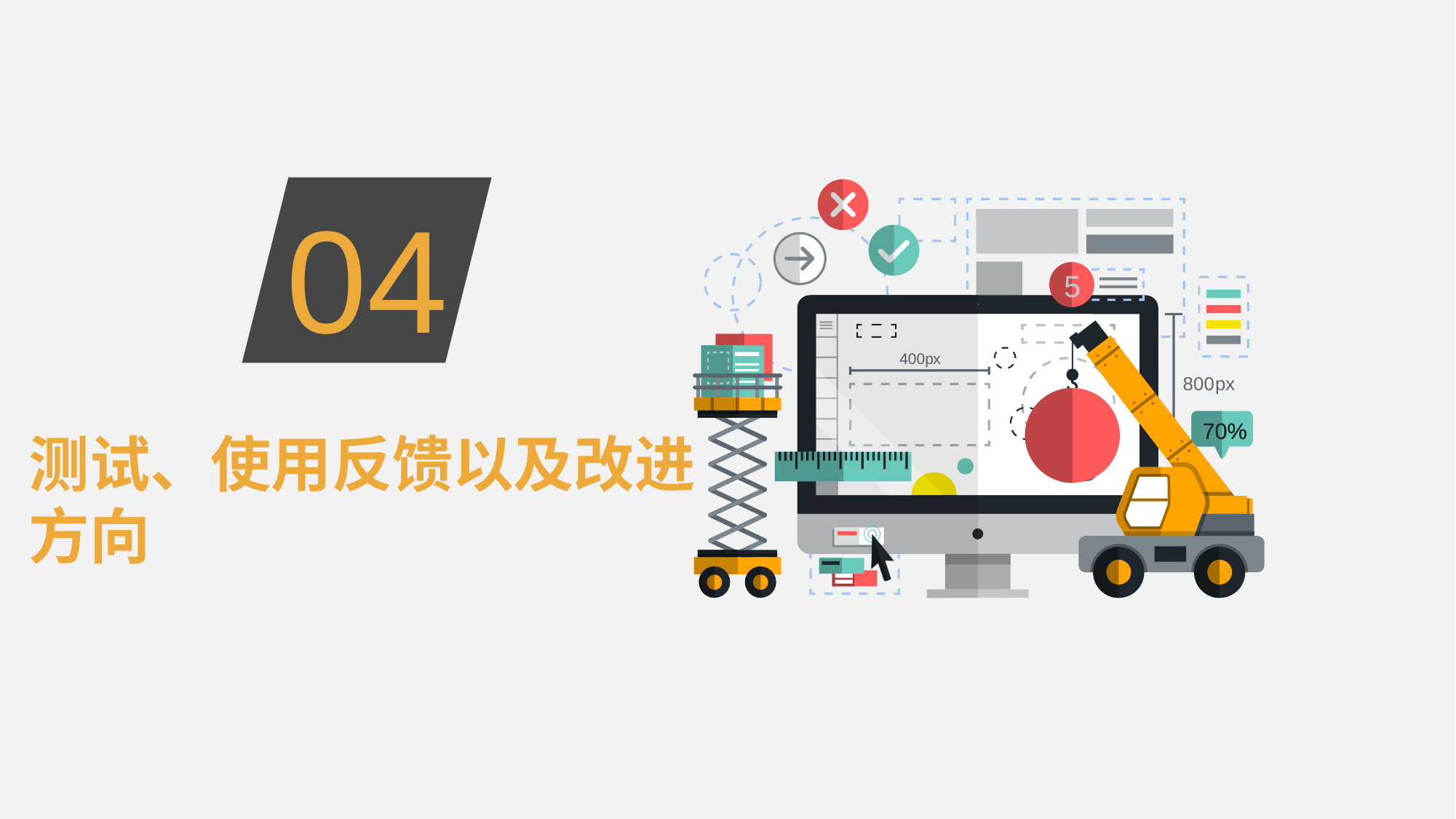

800
p
x

70%
70%

400
400
p
p
x
x

5
5

04
测试、使用反馈以及改进方向